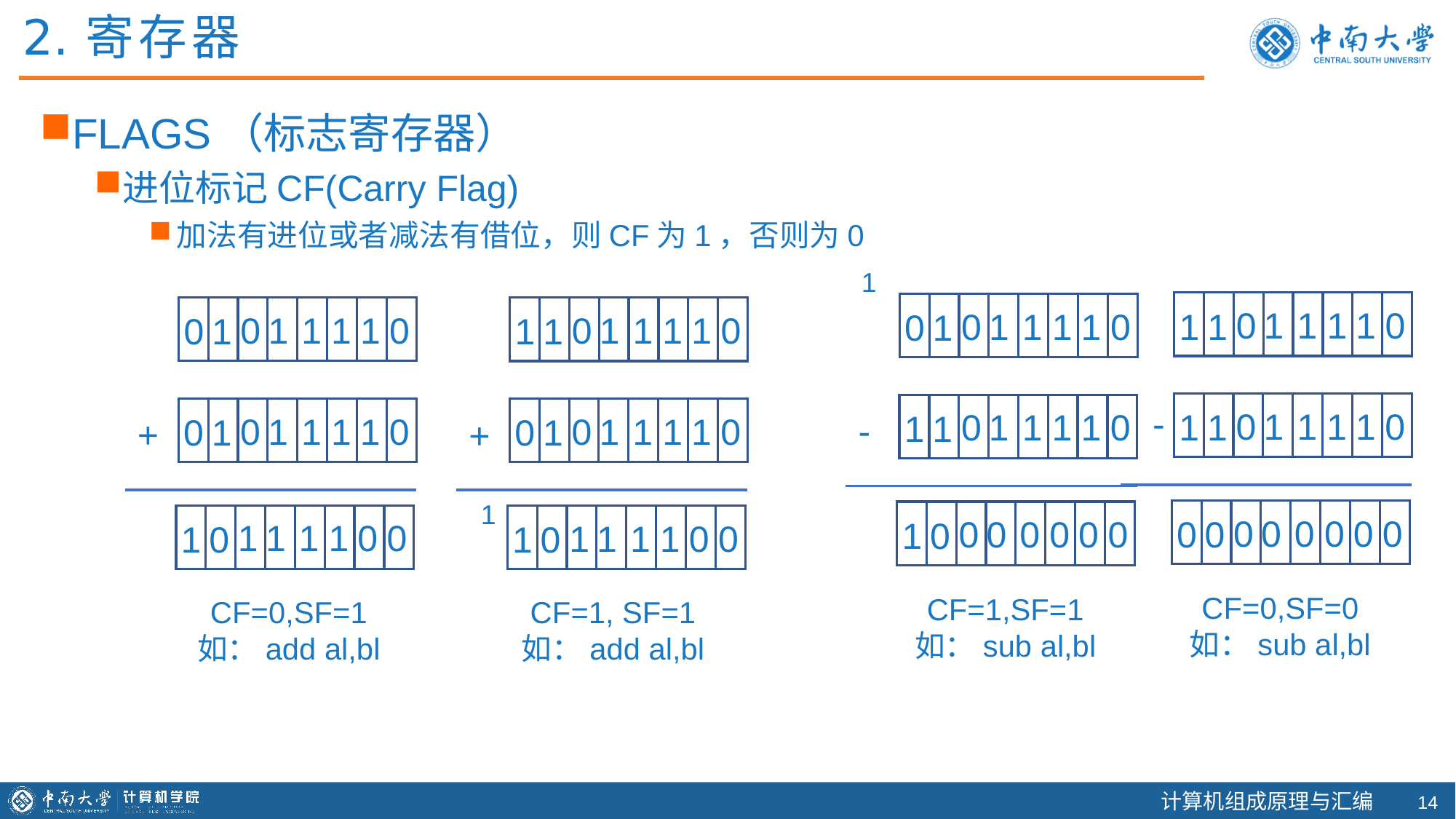

2.寄存器
FLAGS（标志寄存器）
进位标记CF(Carry Flag)
加法有进位或者减法有借位，则CF为1，否则为0

1

0
1
1
1
1
0

1
0
1
1
1
1
0
1
1
0
0
1
1
1
1
0
0
1
1
1
1
0
1
0
1
1

-
0
1
1
1
1
0

1
0
1
1
1
1
0
1
1
1
-
0
1
1
1
1
0
0
1
1
1
1
0
1
0
1
0
+
+
1

0
0
0
0
0
0

0
0
0
0
0
0
0
0
0
1
1
1
1
1
0
0
1
1
1
1
0
0
0
1
0
1
CF=0,SF=0
如：sub al,bl
CF=1,SF=1
如：sub al,bl
CF=0,SF=1
如：add al,bl
CF=1, SF=1
如：add al,bl
14